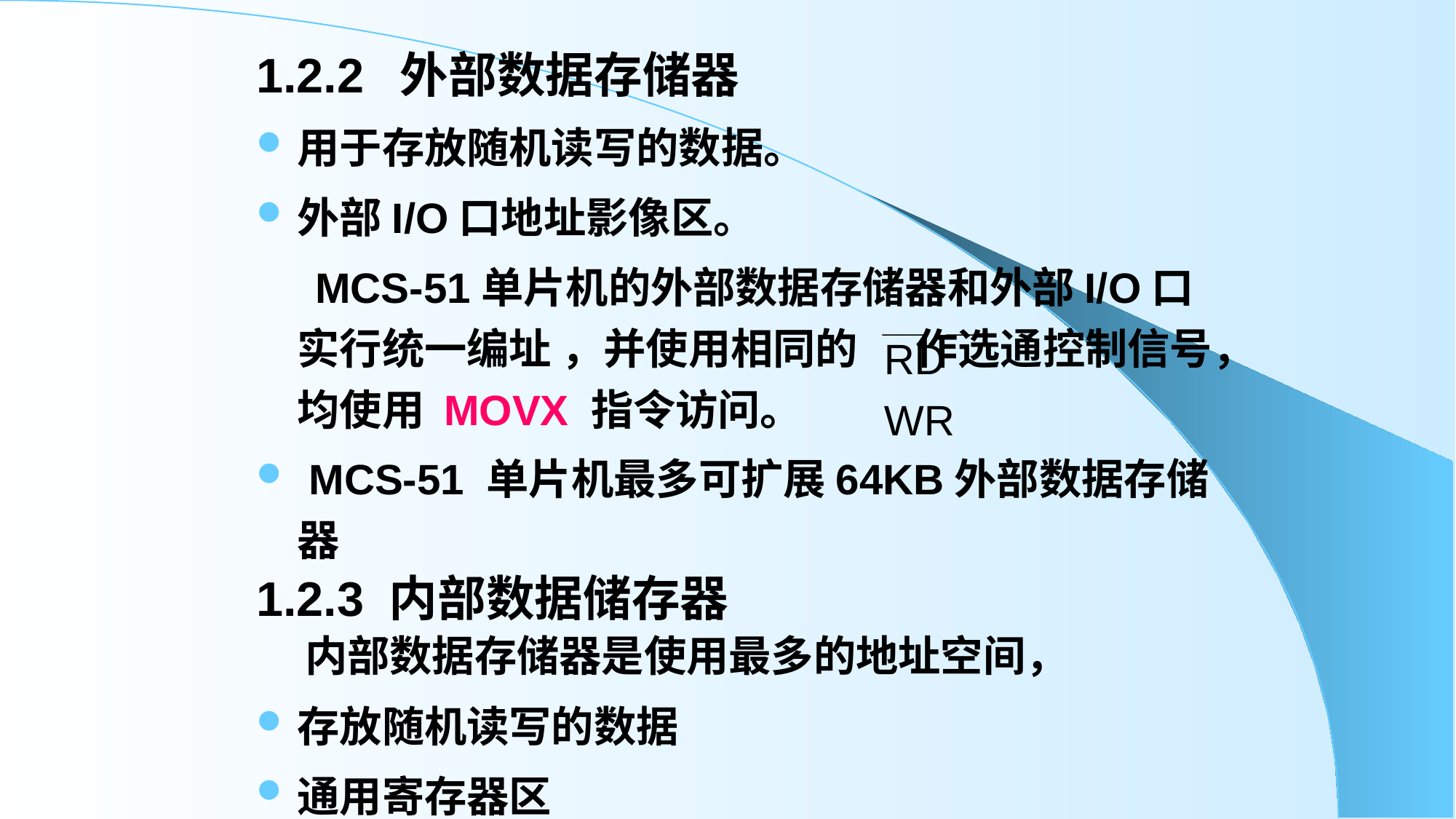

1.2.2  外部数据存储器
用于存放随机读写的数据。
外部I/O口地址影像区。
     MCS-51单片机的外部数据存储器和外部I/O口实行统一编址 ，并使用相同的      作选通控制信号，均使用 MOVX 指令访问。
 MCS-51 单片机最多可扩展64KB外部数据存储器
1.2.3 内部数据储存器
    内部数据存储器是使用最多的地址空间，
存放随机读写的数据
通用寄存器区

RD WR